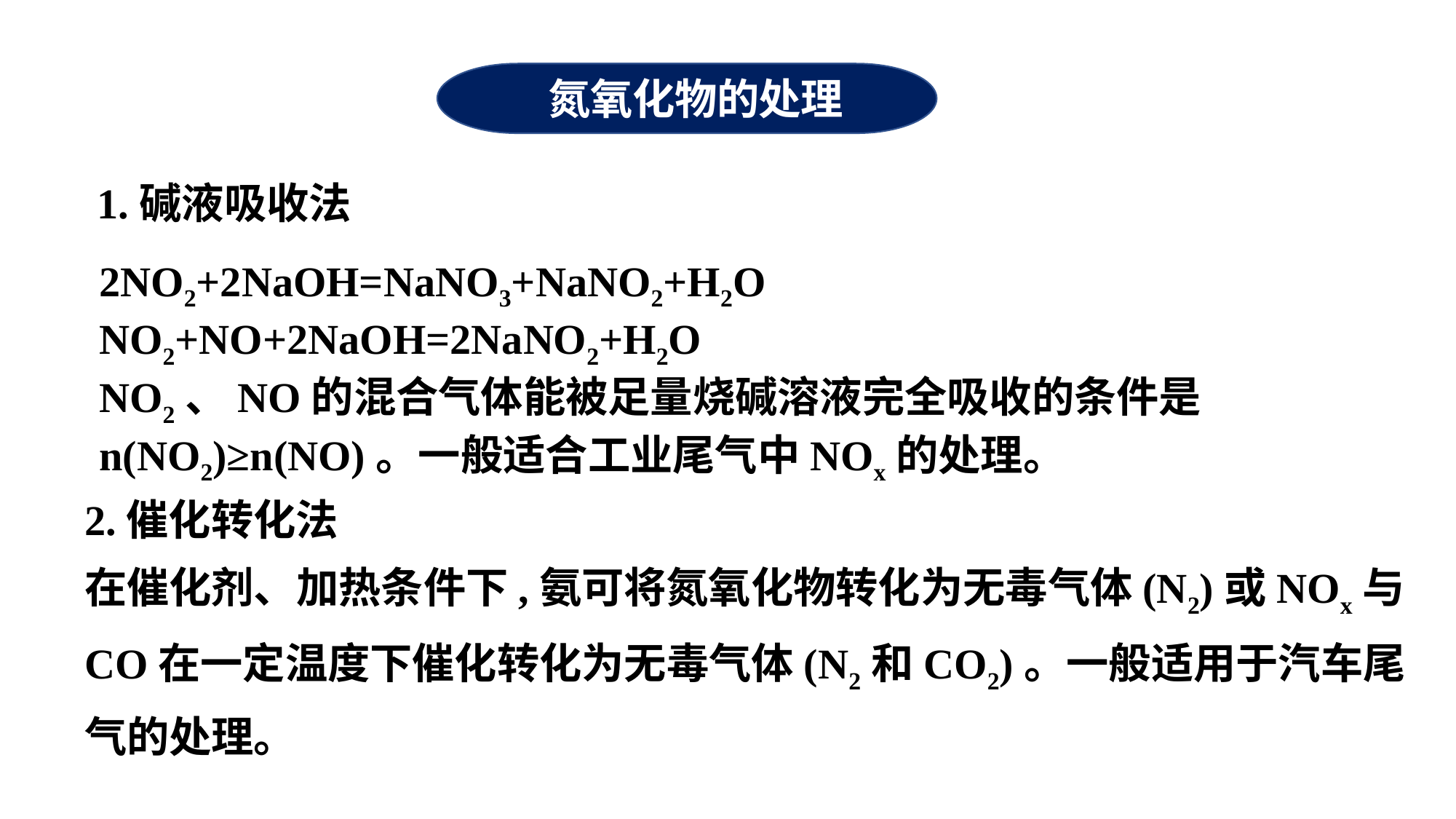

氮氧化物的处理
1.碱液吸收法
2NO2+2NaOH=NaNO3+NaNO2+H2O
NO2+NO+2NaOH=2NaNO2+H2O
NO2、NO的混合气体能被足量烧碱溶液完全吸收的条件是n(NO2)≥n(NO)。一般适合工业尾气中NOx的处理。
2.催化转化法
在催化剂、加热条件下,氨可将氮氧化物转化为无毒气体(N2)或NOx与CO在一定温度下催化转化为无毒气体(N2和CO2)。一般适用于汽车尾气的处理。